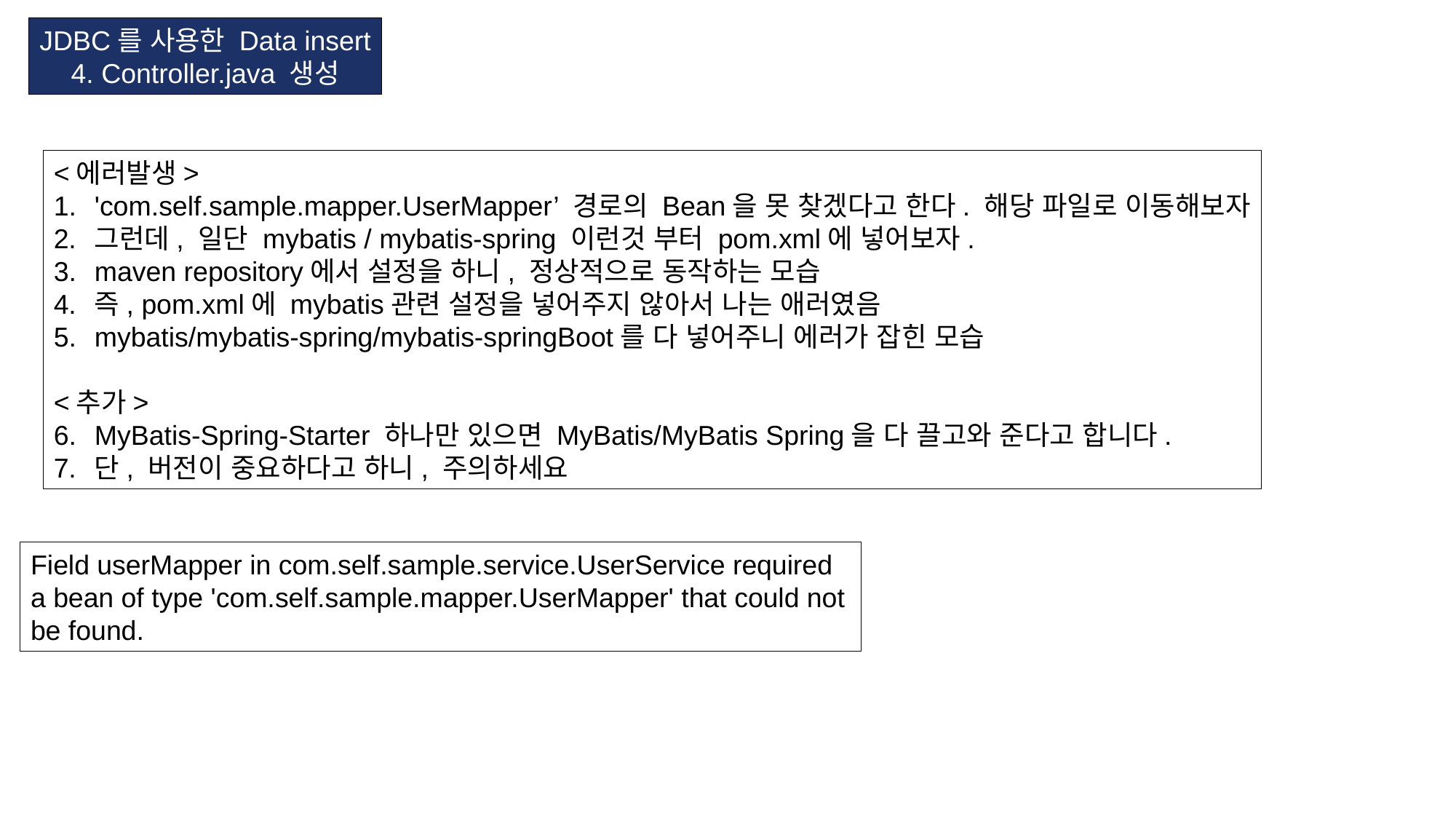

JDBC를 사용한 Data insert
4. Controller.java 생성
<에러발생>
'com.self.sample.mapper.UserMapper’ 경로의 Bean을 못 찾겠다고 한다. 해당 파일로 이동해보자
그런데, 일단 mybatis / mybatis-spring 이런것 부터 pom.xml에 넣어보자.
maven repository에서 설정을 하니, 정상적으로 동작하는 모습
즉, pom.xml에 mybatis관련 설정을 넣어주지 않아서 나는 애러였음
mybatis/mybatis-spring/mybatis-springBoot를 다 넣어주니 에러가 잡힌 모습

<추가>
MyBatis-Spring-Starter 하나만 있으면 MyBatis/MyBatis Spring을 다 끌고와 준다고 합니다.
단, 버전이 중요하다고 하니, 주의하세요
Field userMapper in com.self.sample.service.UserService required a bean of type 'com.self.sample.mapper.UserMapper' that could not be found.